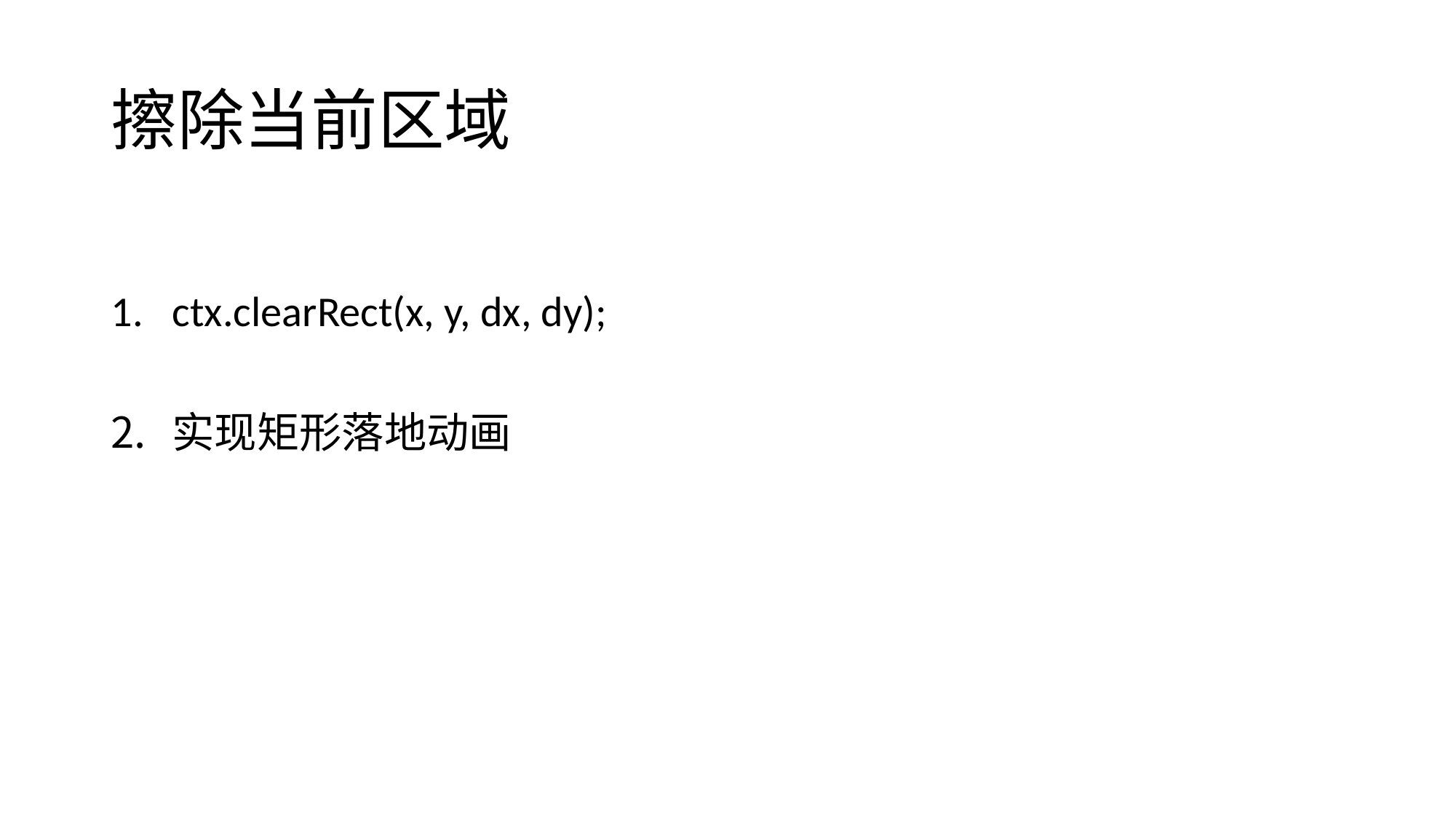

# 擦除当前区域

ctx.clearRect(x, y, dx, dy);

实现矩形落地动画